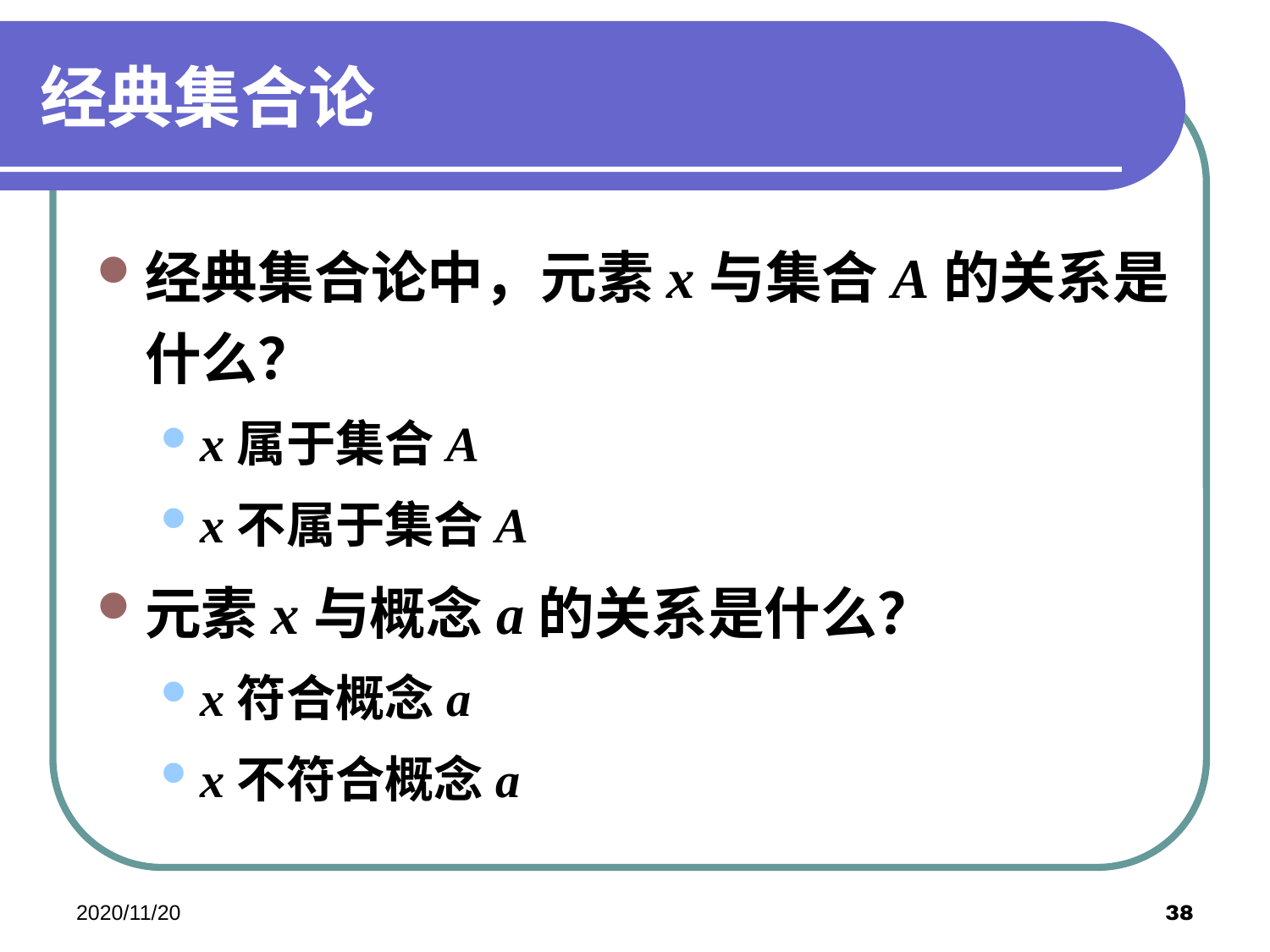

# 经典集合论
经典集合论中，元素x与集合A的关系是什么？
x属于集合A
x不属于集合A
元素x与概念a的关系是什么？
x符合概念a
x不符合概念a
2020/11/20
38